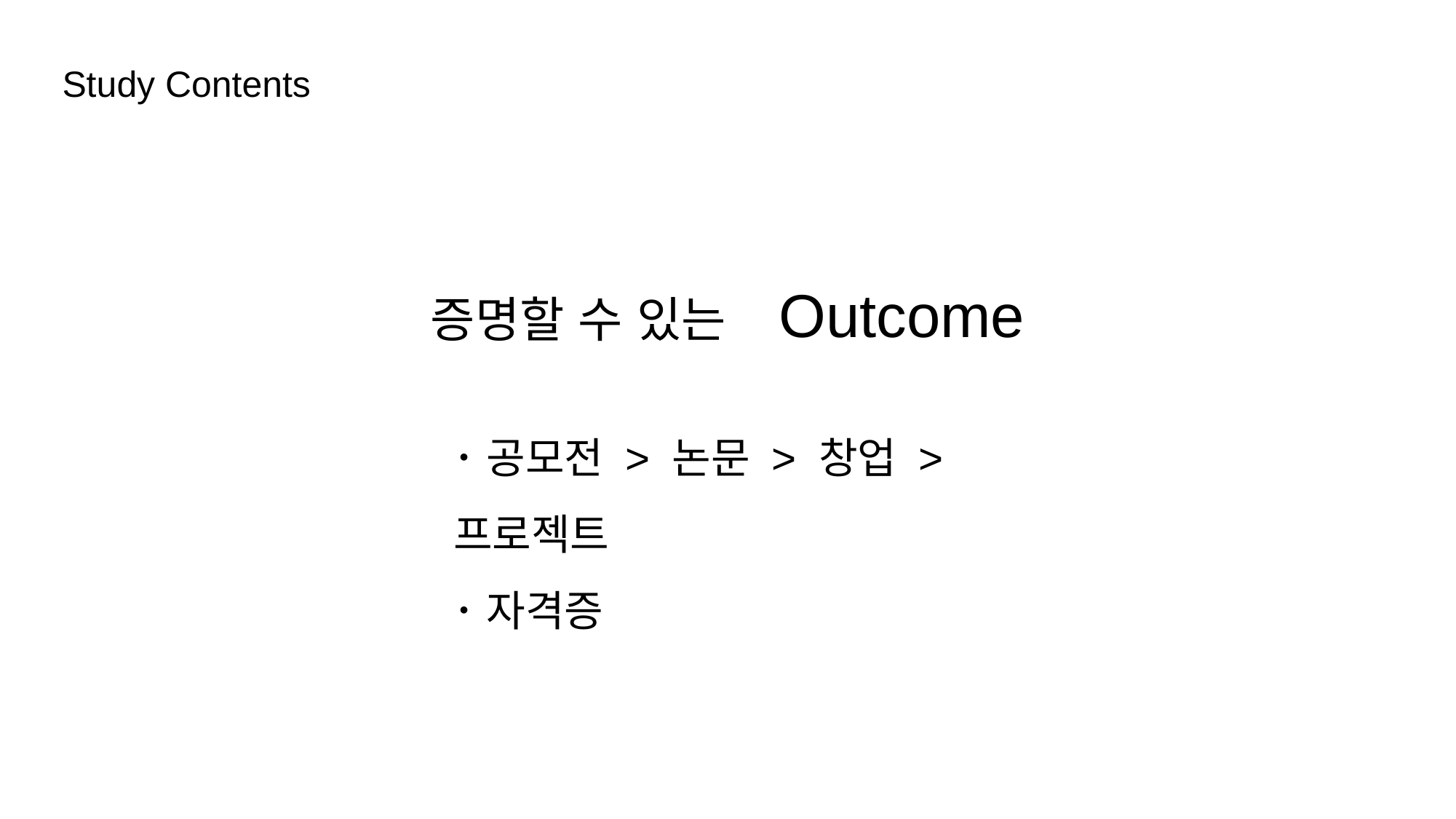

Study Contents
증명할 수 있는   Outcome
･ 공모전 > 논문 > 창업 > 프로젝트
･ 자격증